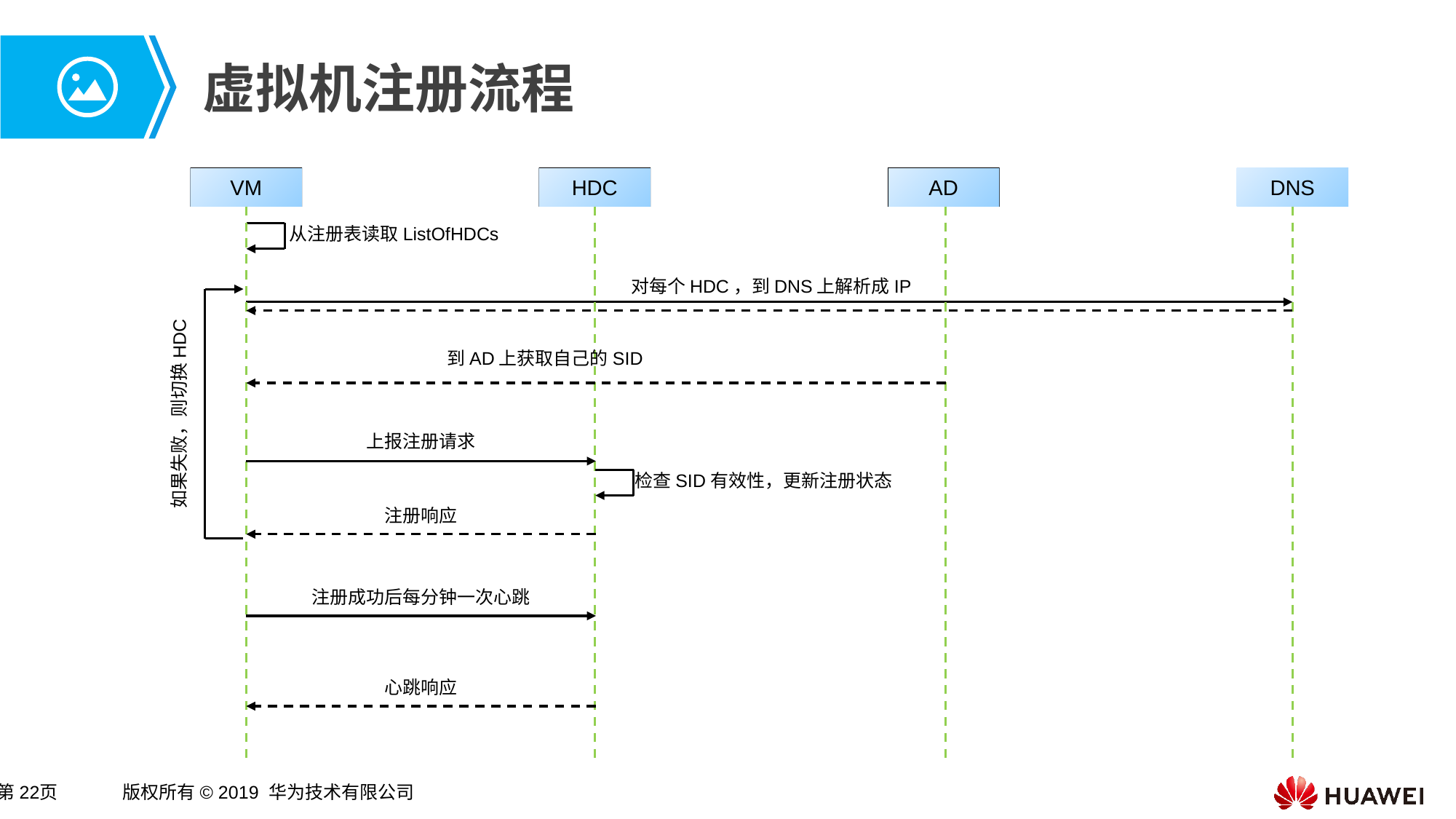

# 虚拟机注册流程
VM
HDC
AD
DNS
从注册表读取ListOfHDCs
对每个HDC，到DNS上解析成IP
到AD上获取自己的SID
如果失败，则切换HDC
上报注册请求
检查SID有效性，更新注册状态
注册响应
注册成功后每分钟一次心跳
心跳响应